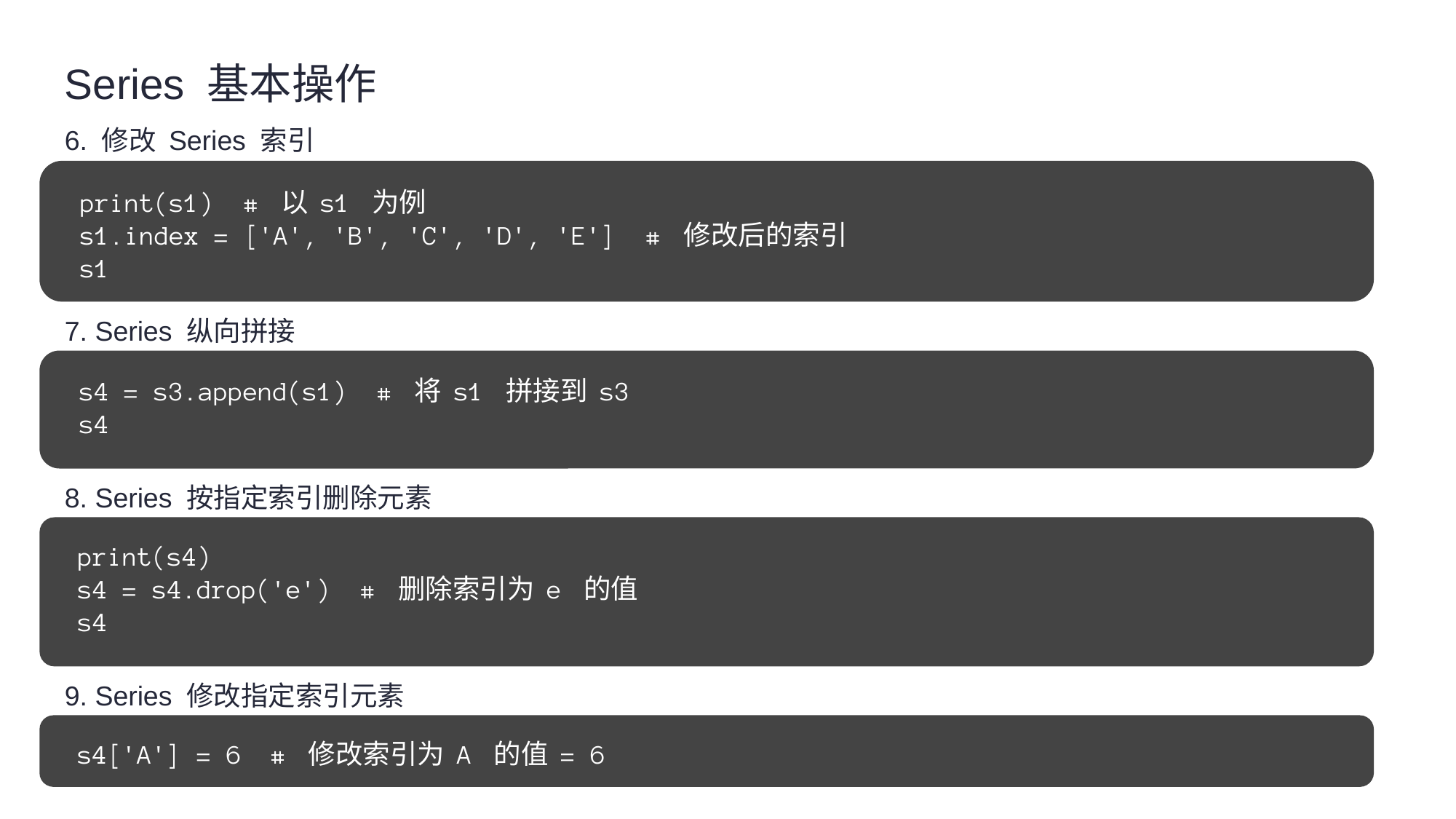

Series 基本操作
6. 修改 Series 索引
print(s1)  # 以 s1 为例
s1.index = ['A', 'B', 'C', 'D', 'E']  # 修改后的索引
s1
7. Series 纵向拼接
s4 = s3.append(s1)  # 将 s1 拼接到 s3
s4
8. Series 按指定索引删除元素
print(s4)
s4 = s4.drop('e')  # 删除索引为 e 的值
s4
9. Series 修改指定索引元素
s4['A'] = 6  # 修改索引为 A 的值 = 6